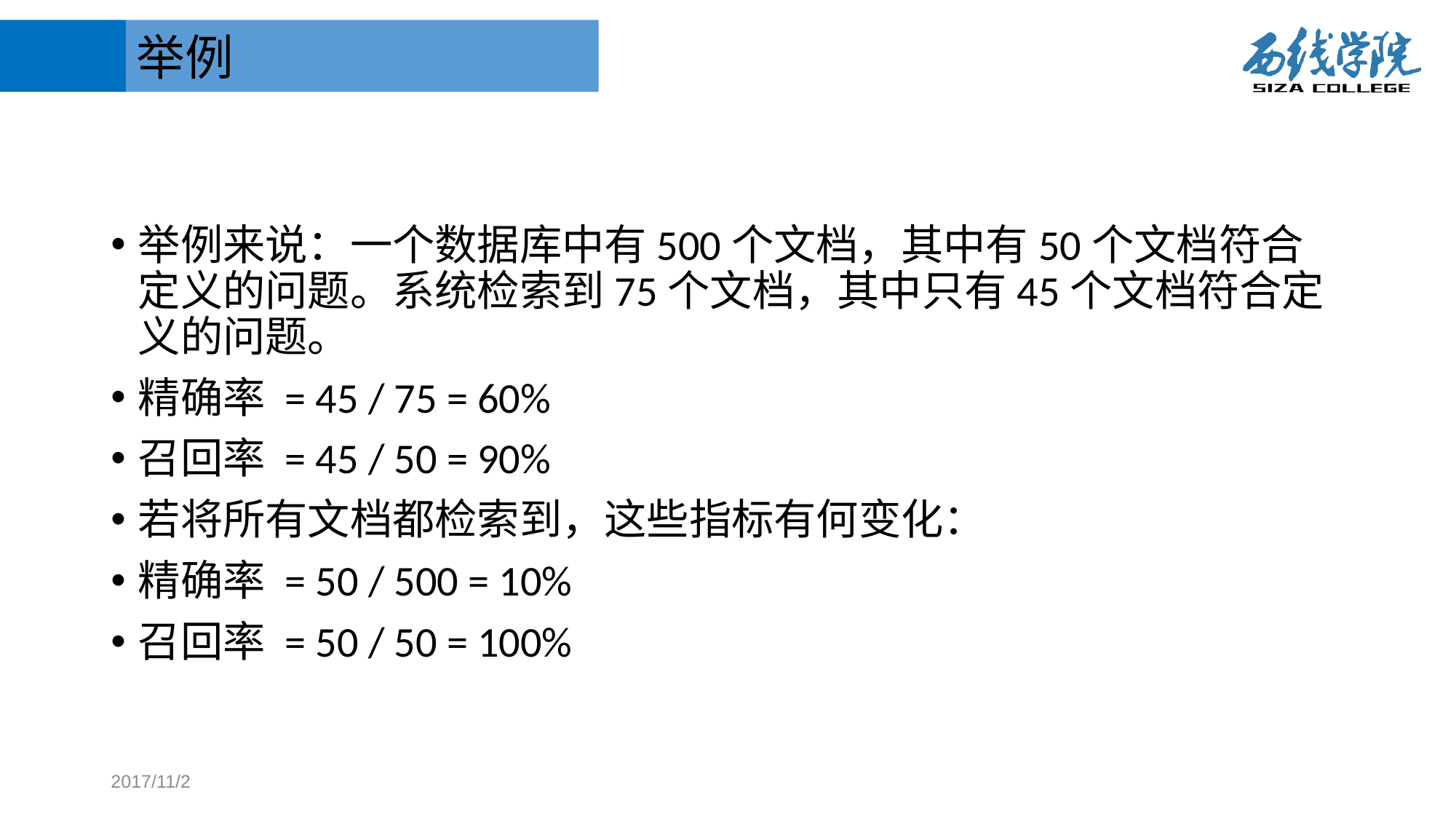

# 举例
举例来说：一个数据库中有500个文档，其中有50个文档符合定义的问题。系统检索到75个文档，其中只有45个文档符合定义的问题。
精确率 = 45 / 75 = 60%
召回率 = 45 / 50 = 90%
若将所有文档都检索到，这些指标有何变化：
精确率 = 50 / 500 = 10%
召回率 = 50 / 50 = 100%
2017/11/2